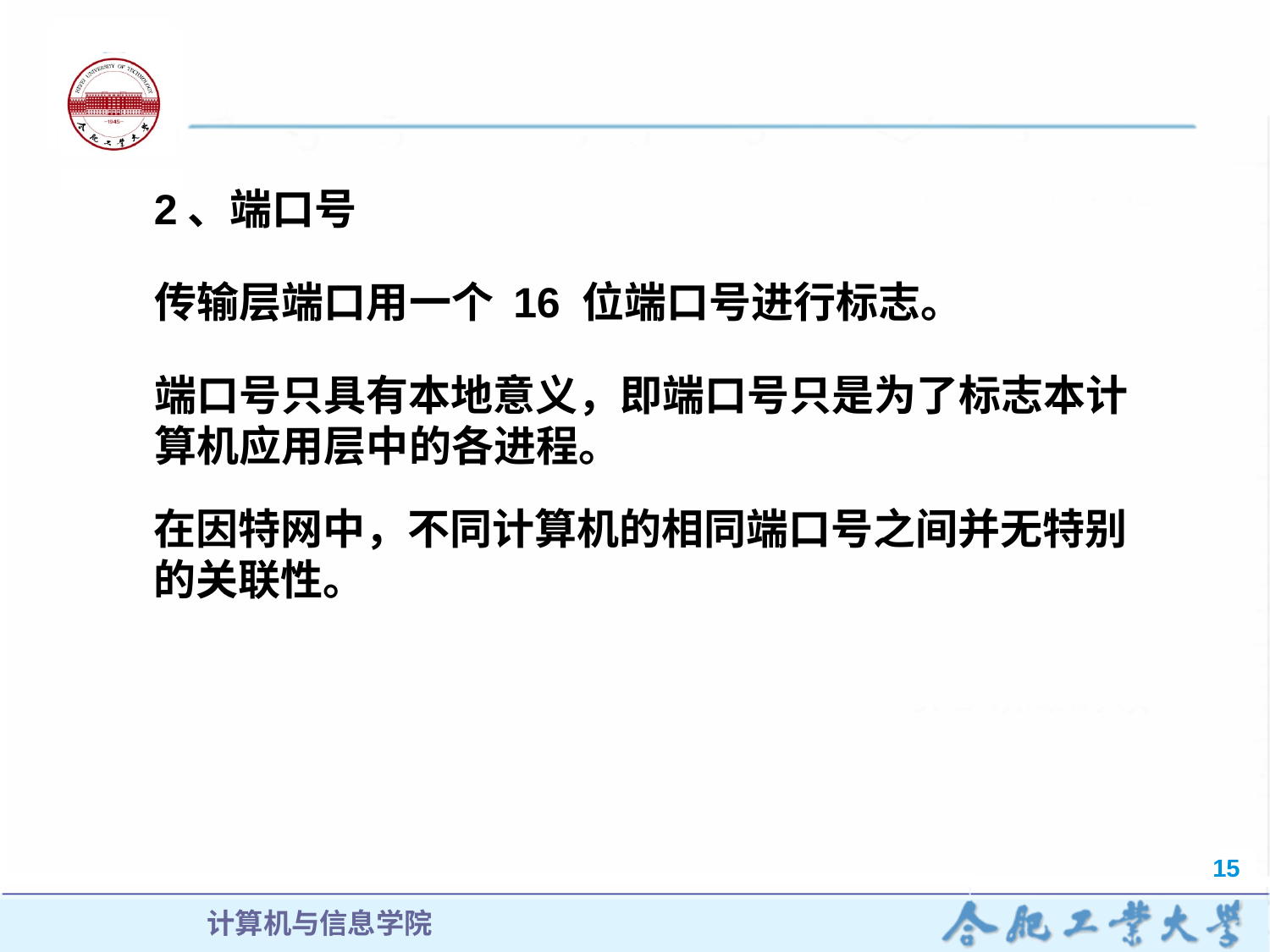

2、端口号
传输层端口用一个 16 位端口号进行标志。
端口号只具有本地意义，即端口号只是为了标志本计算机应用层中的各进程。
在因特网中，不同计算机的相同端口号之间并无特别的关联性。